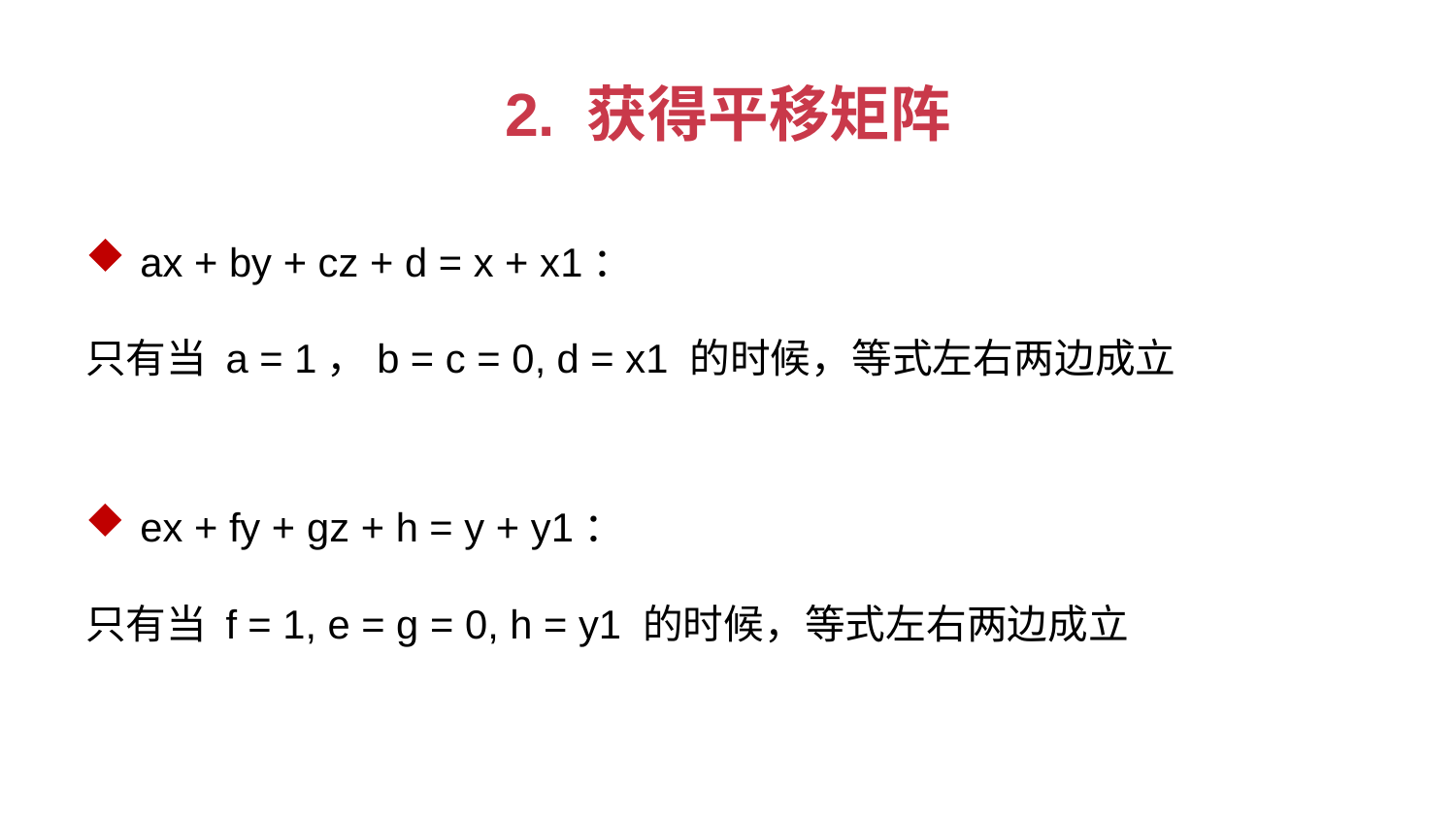

2. 获得平移矩阵
ax + by + cz + d = x + x1：
只有当 a = 1，b = c = 0, d = x1 的时候，等式左右两边成⽴
ex + fy + gz + h = y + y1：
只有当 f = 1, e = g = 0, h = y1 的时候，等式左右两边成⽴